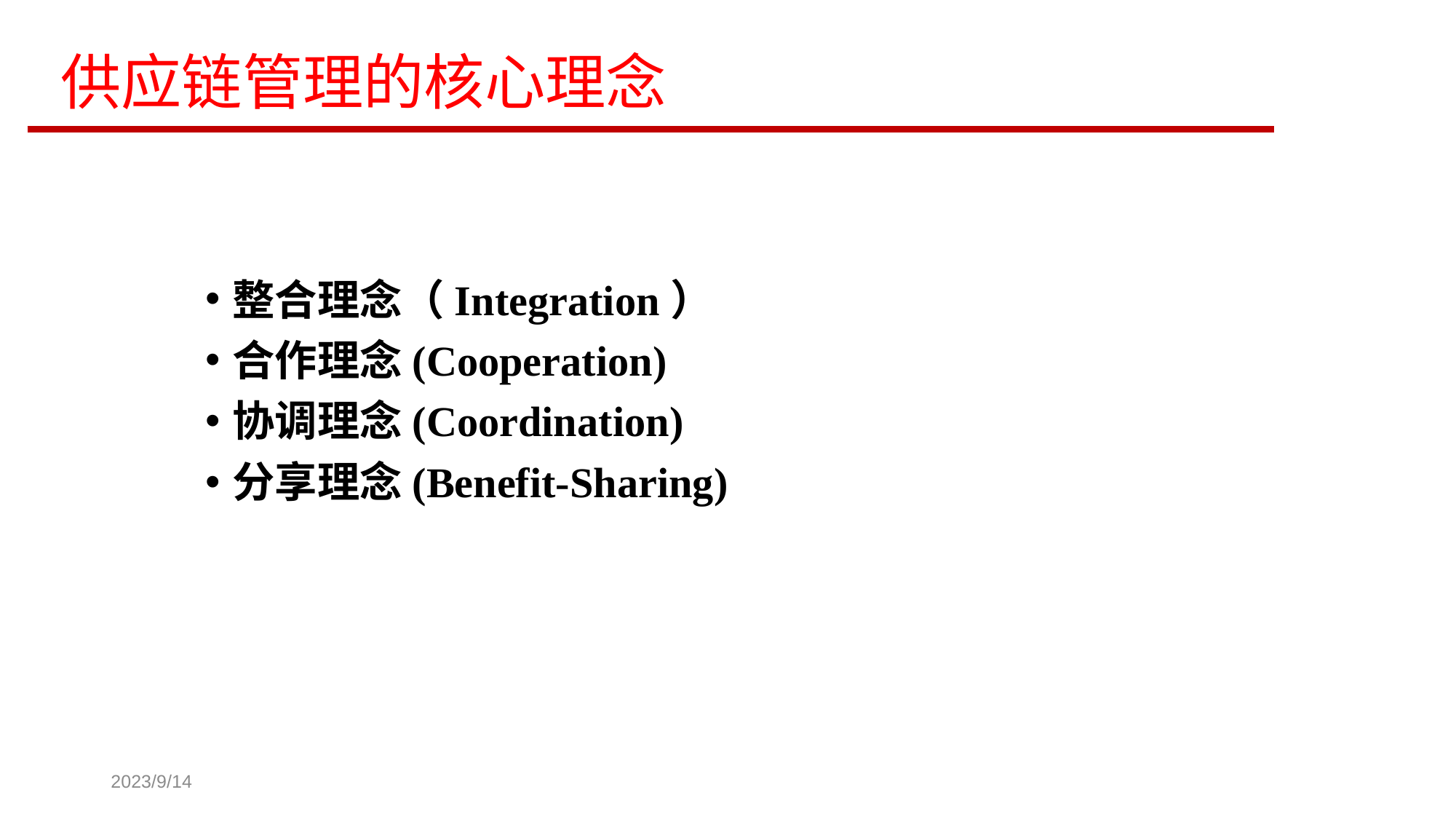

# 供应链管理的核心理念
整合理念（Integration）
合作理念(Cooperation)
协调理念(Coordination)
分享理念(Benefit-Sharing)

2023/9/14